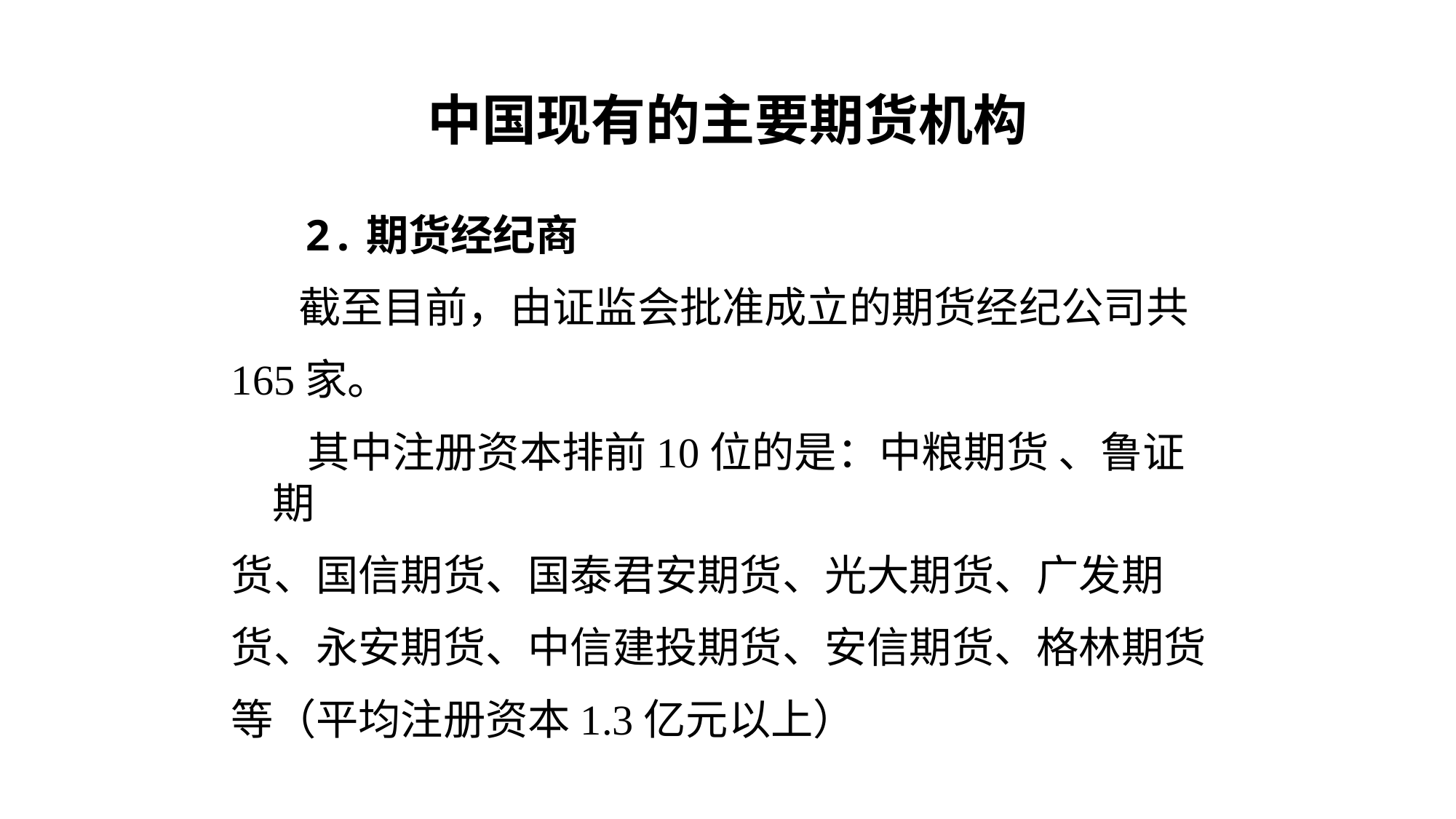

中国现有的主要期货机构
       2.期货经纪商
      截至目前，由证监会批准成立的期货经纪公司共
165家。
       其中注册资本排前10位的是：中粮期货 、鲁证期
货、国信期货、国泰君安期货、光大期货、广发期
货、永安期货、中信建投期货、安信期货、格林期货
等（平均注册资本1.3亿元以上）